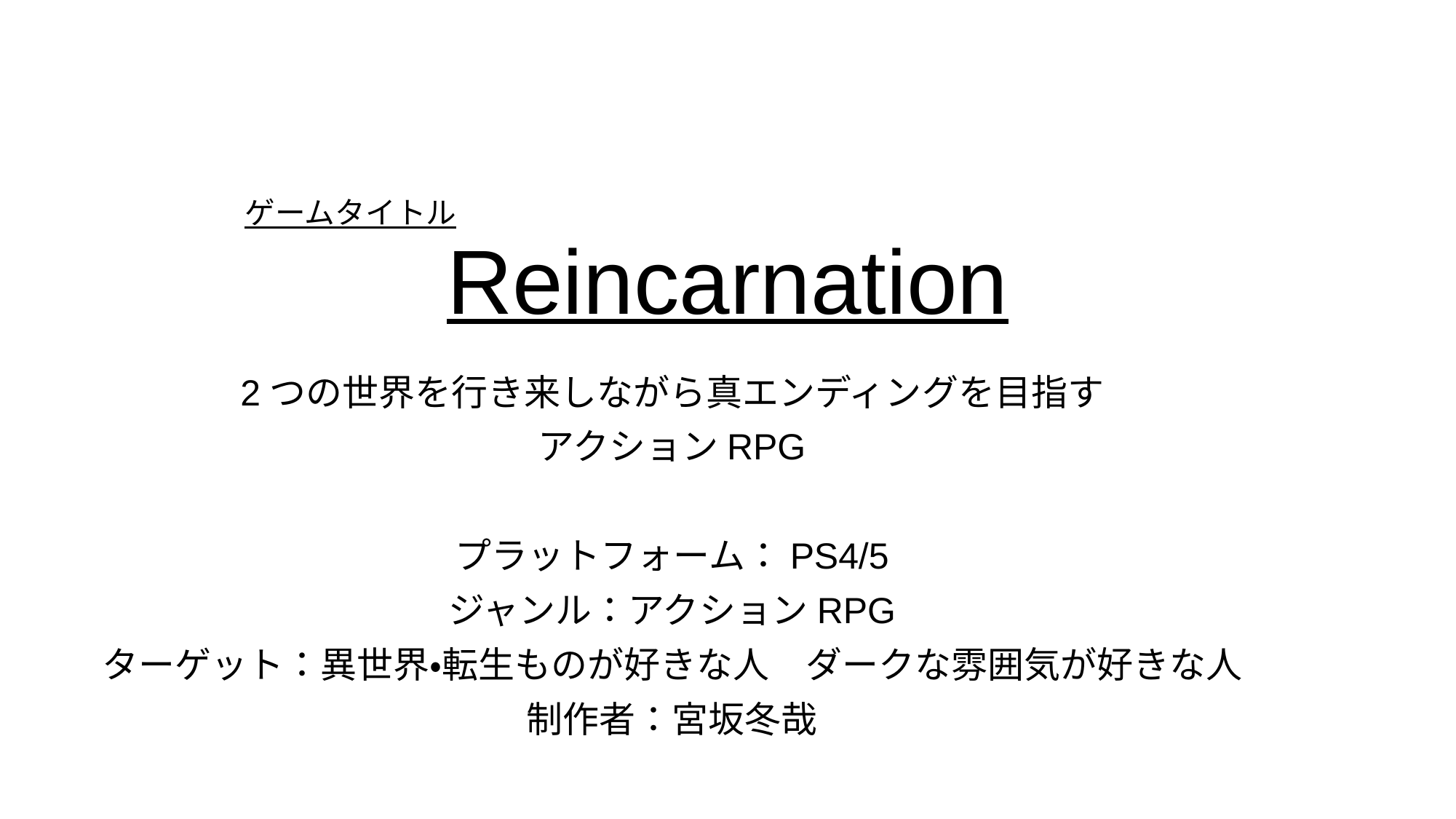

ゲームタイトル
# Reincarnation
2つの世界を行き来しながら真エンディングを目指す
アクションRPG

プラットフォーム：PS4/5
ジャンル：アクションRPG
ターゲット：異世界・転生ものが好きな人　ダークな雰囲気が好きな人
制作者：宮坂冬哉